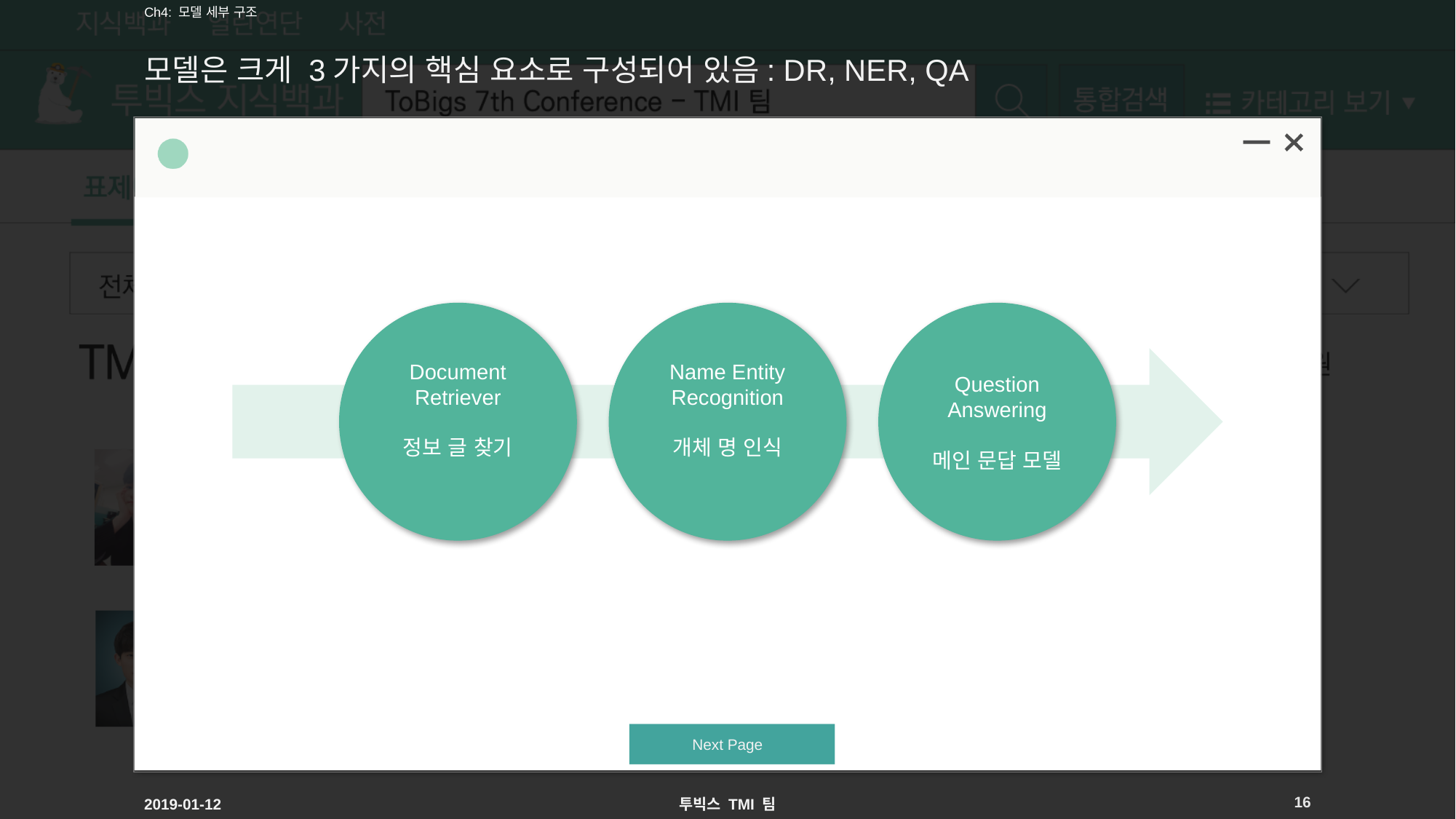

Ch4: 모델 세부 구조
# 모델은 크게 3가지의 핵심 요소로 구성되어 있음: DR, NER, QA
Document
Retriever

정보 글 찾기

Name Entity
Recognition

개체 명 인식

Question
Answering

메인 문답 모델

16